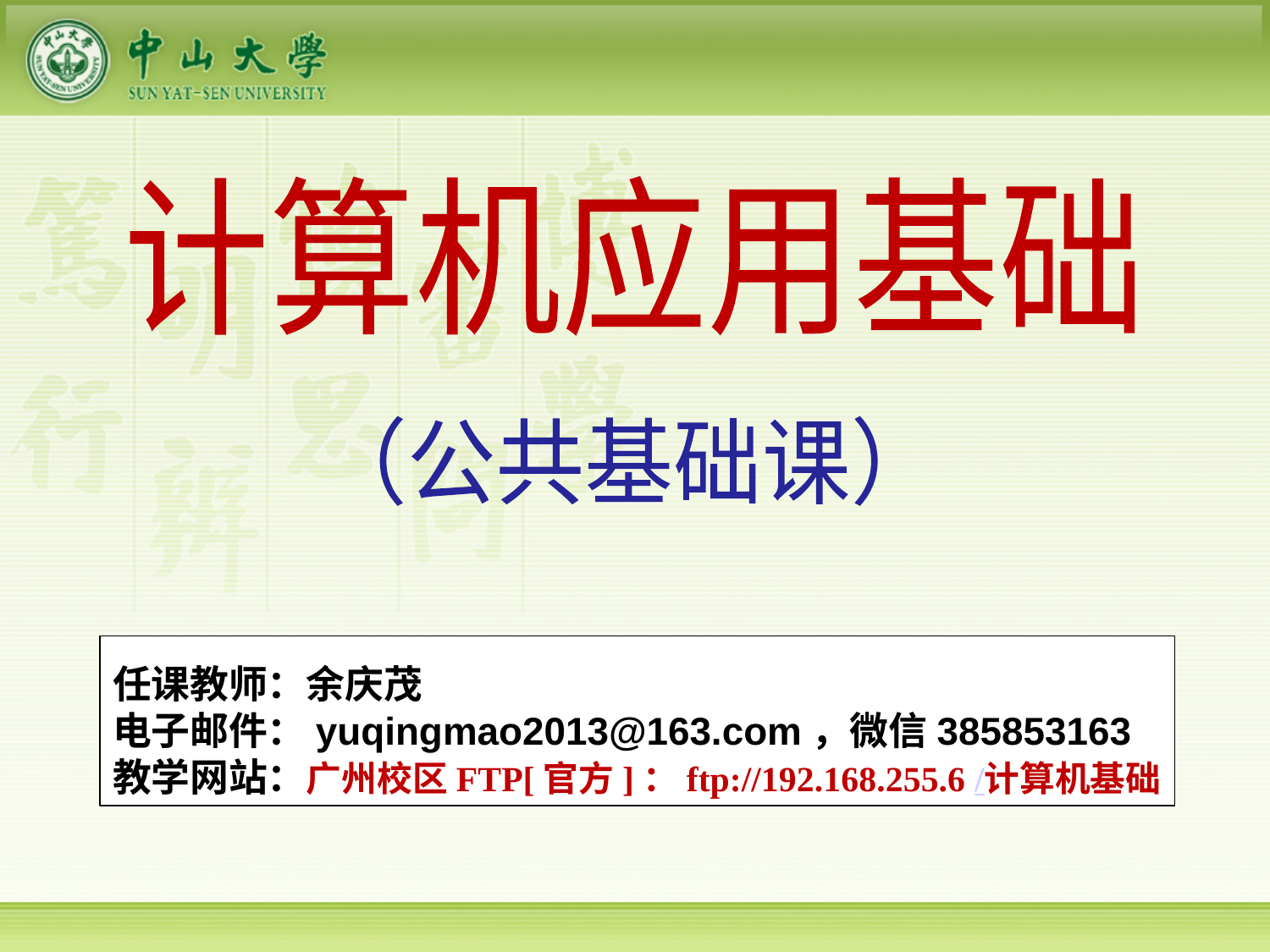

计算机应用基础
（公共基础课）
任课教师：余庆茂
电子邮件：yuqingmao2013@163.com，微信385853163
教学网站：广州校区FTP[官方]：ftp://192.168.255.6 /计算机基础